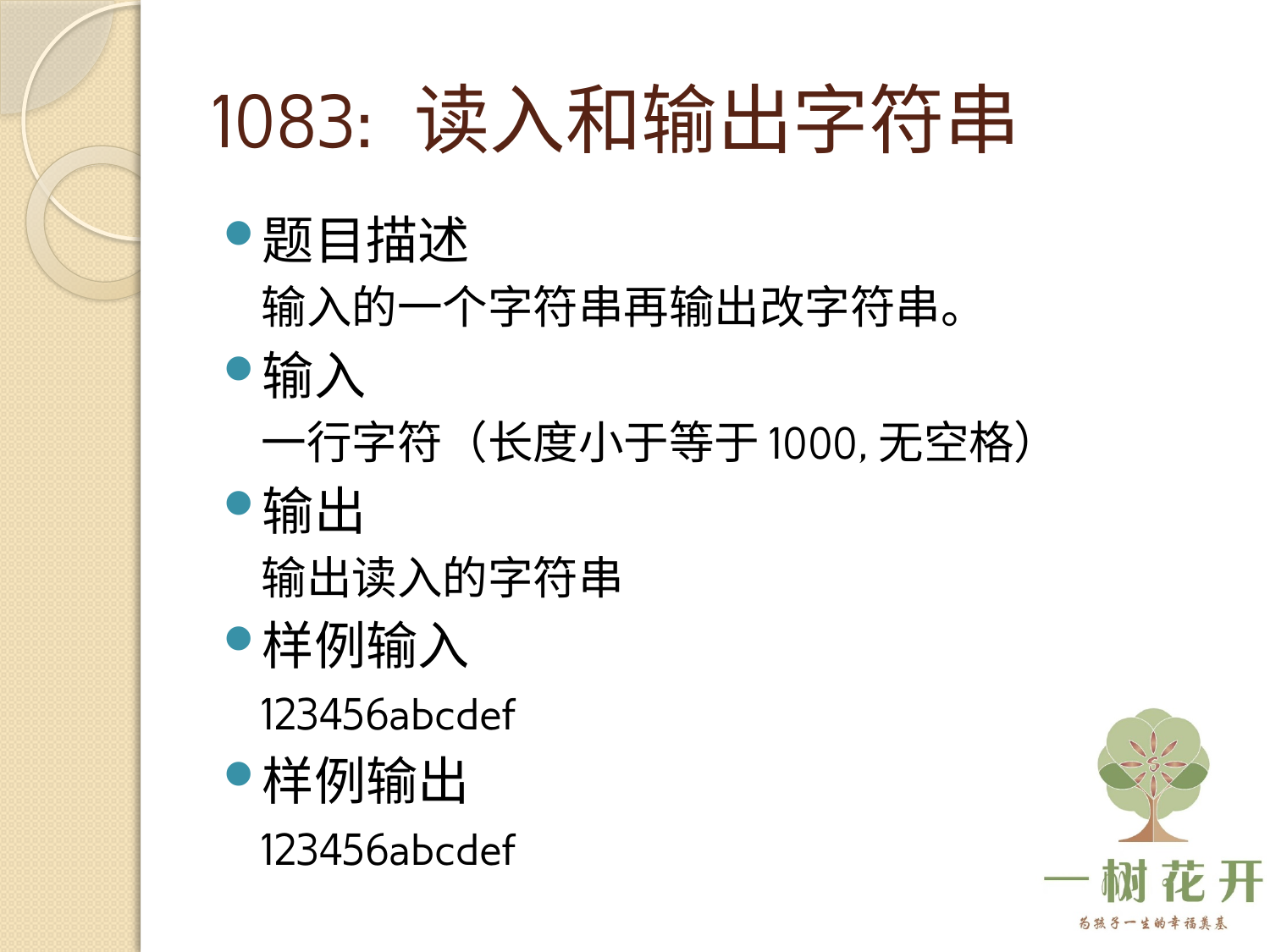

# 1083: 读入和输出字符串
题目描述
输入的一个字符串再输出改字符串。
输入
一行字符（长度小于等于1000,无空格）
输出
输出读入的字符串
样例输入
123456abcdef
样例输出
123456abcdef